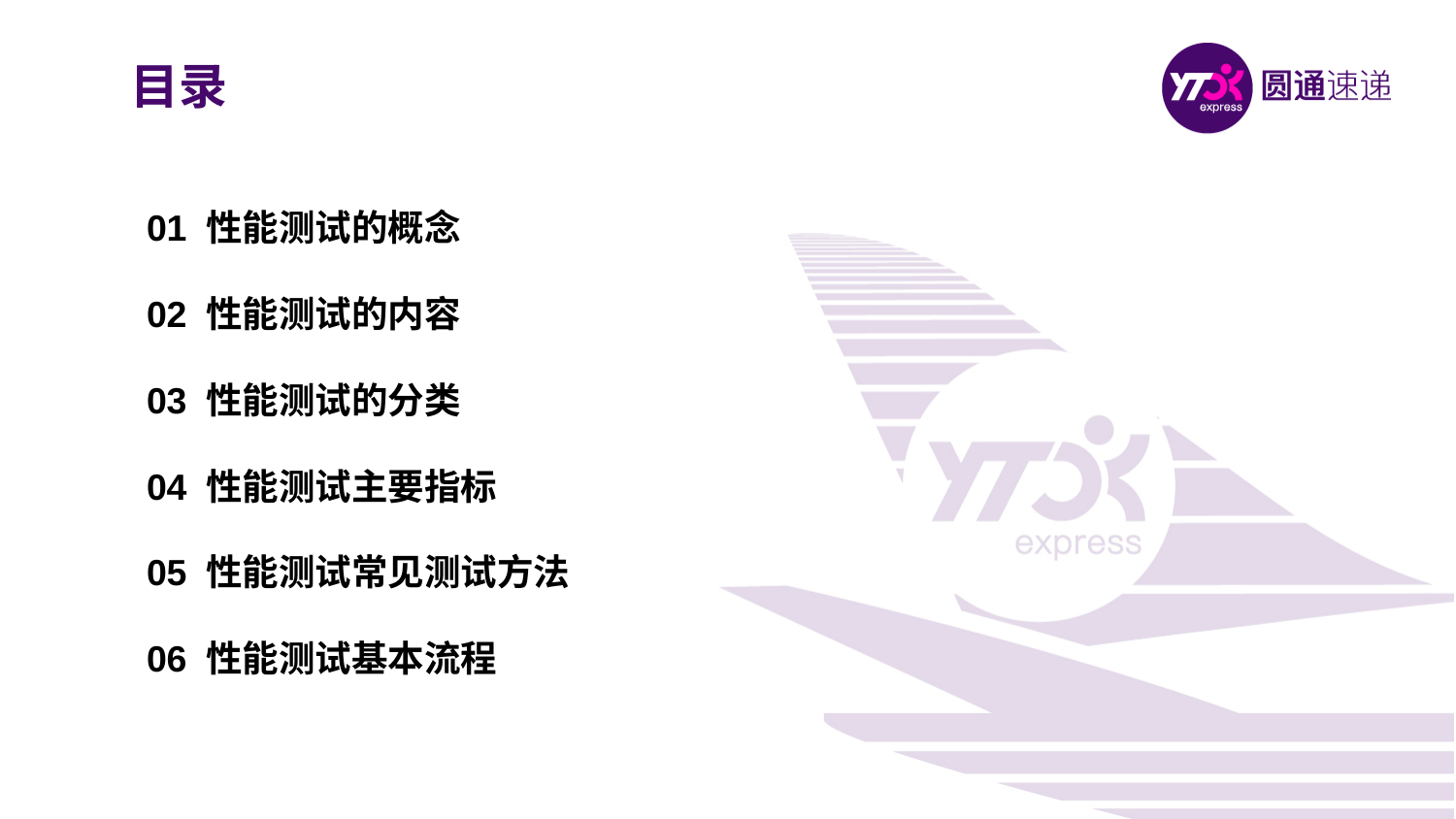

目录
01 性能测试的概念
02 性能测试的内容
03 性能测试的分类
04 性能测试主要指标
05 性能测试常见测试方法
06 性能测试基本流程